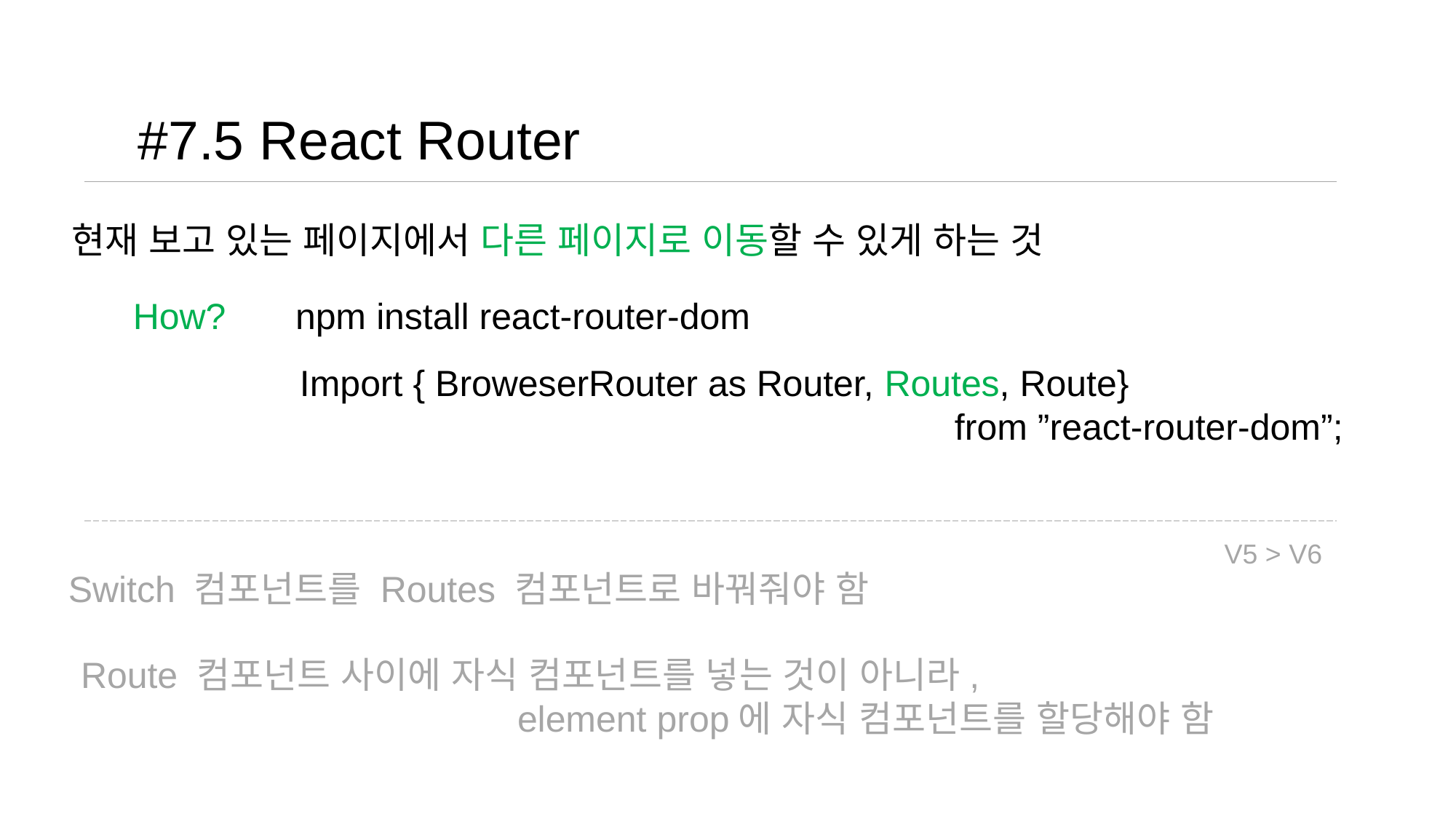

#7.5 React Router
현재 보고 있는 페이지에서 다른 페이지로 이동할 수 있게 하는 것
npm install react-router-dom
How?
Import { BroweserRouter as Router, Routes, Route}
						from ”react-router-dom”;
V5 > V6
Switch 컴포넌트를 Routes 컴포넌트로 바꿔줘야 함
Route 컴포넌트 사이에 자식 컴포넌트를 넣는 것이 아니라,
				element prop에 자식 컴포넌트를 할당해야 함